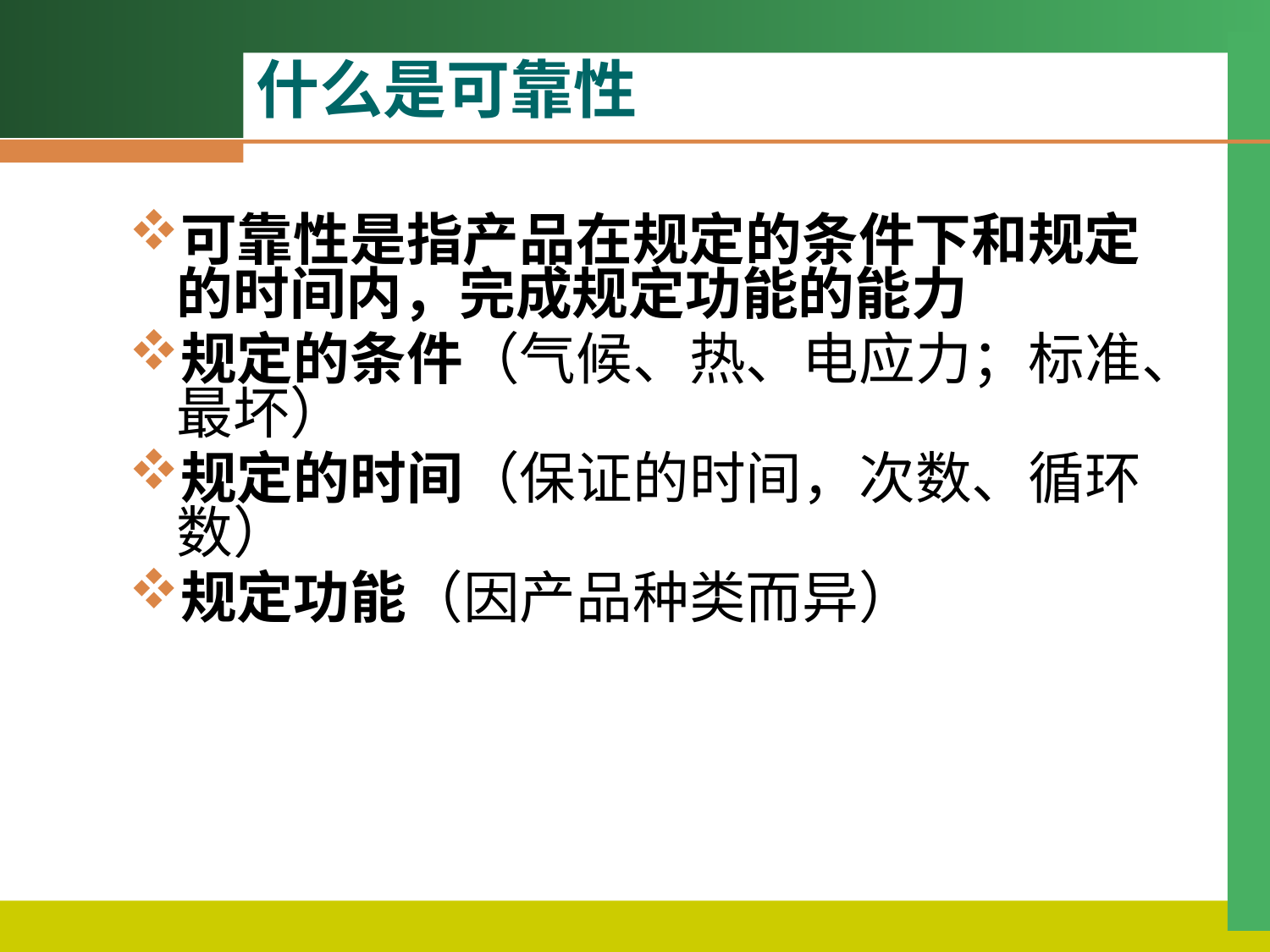

# 什么是可靠性
可靠性是指产品在规定的条件下和规定的时间内，完成规定功能的能力
规定的条件（气候、热、电应力；标准、最坏）
规定的时间（保证的时间，次数、循环数）
规定功能（因产品种类而异）